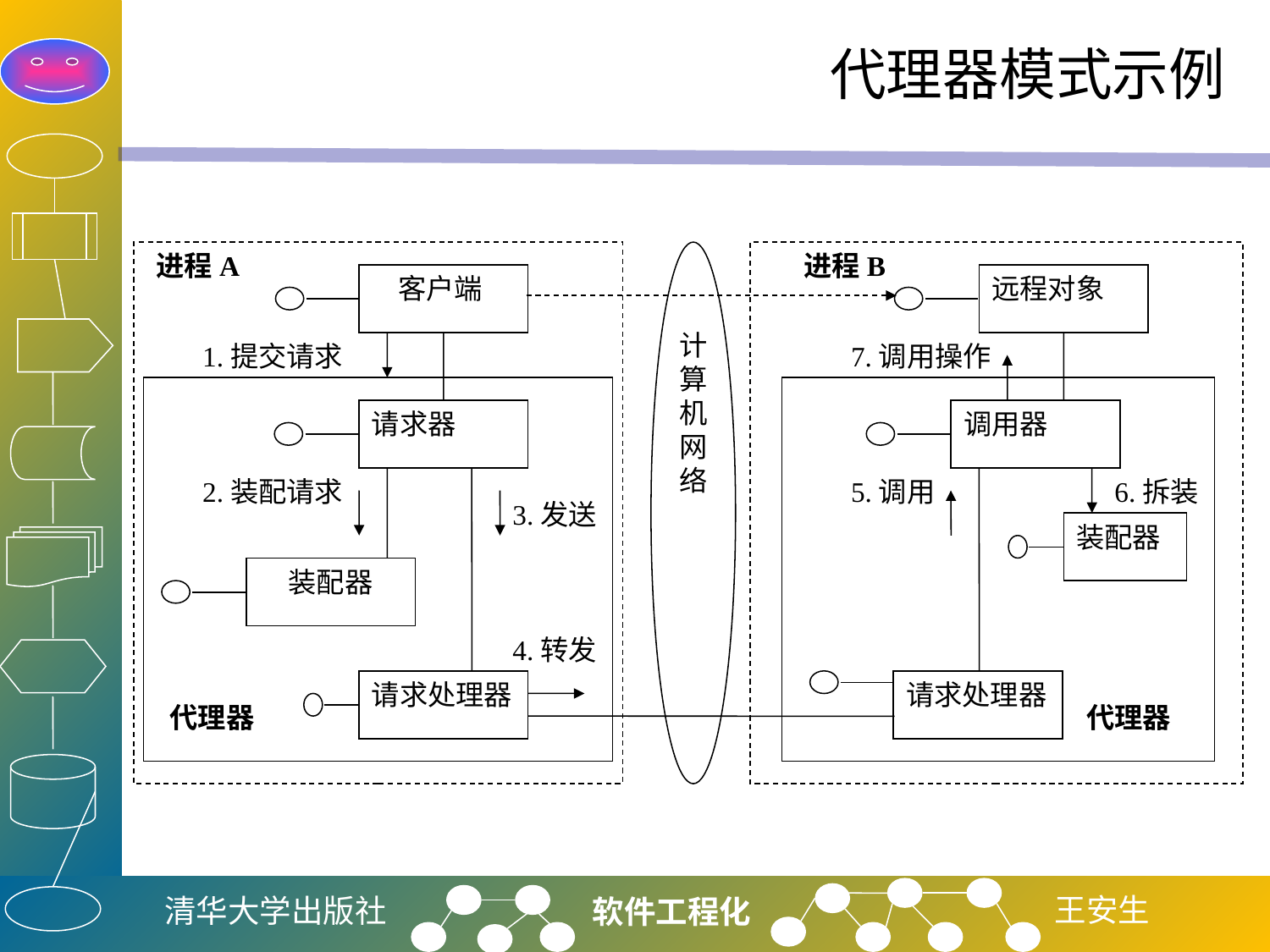

# 代理器模式示例

进程A
计 算 机 网 络

进程B
客户端
远程对象

1.提交请求

7.调用操作

请求器
调用器

2.装配请求

5.调用

6.拆装

3.发送

装配器

装配器

4.转发
请求处理器

请求处理器

代理器

代理器